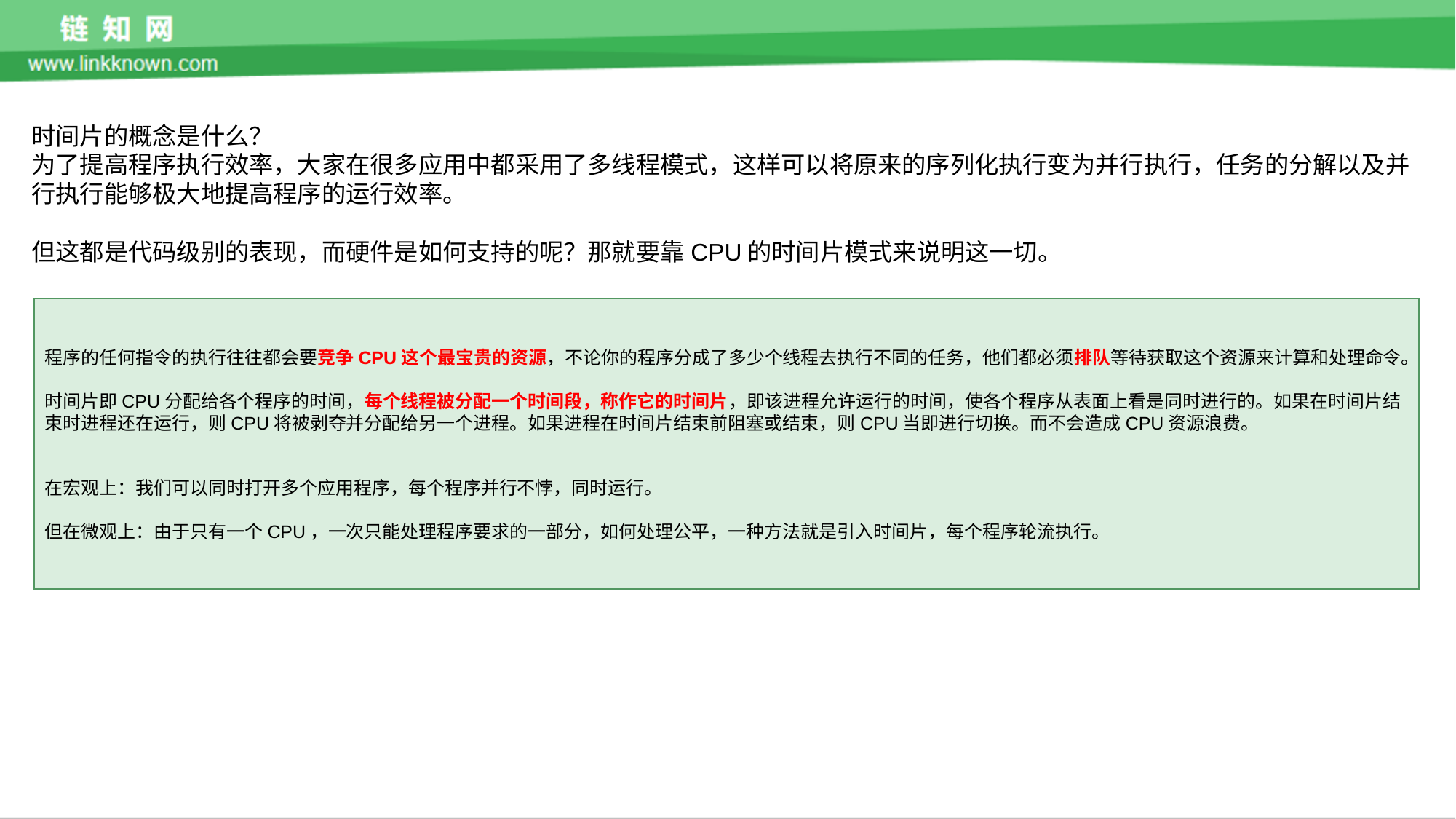

时间片的概念是什么？
为了提高程序执行效率，大家在很多应用中都采用了多线程模式，这样可以将原来的序列化执行变为并行执行，任务的分解以及并行执行能够极大地提高程序的运行效率。

但这都是代码级别的表现，而硬件是如何支持的呢？那就要靠CPU的时间片模式来说明这一切。
程序的任何指令的执行往往都会要竞争CPU这个最宝贵的资源，不论你的程序分成了多少个线程去执行不同的任务，他们都必须排队等待获取这个资源来计算和处理命令。

时间片即CPU分配给各个程序的时间，每个线程被分配一个时间段，称作它的时间片，即该进程允许运行的时间，使各个程序从表面上看是同时进行的。如果在时间片结束时进程还在运行，则CPU将被剥夺并分配给另一个进程。如果进程在时间片结束前阻塞或结束，则CPU当即进行切换。而不会造成CPU资源浪费。

在宏观上：我们可以同时打开多个应用程序，每个程序并行不悖，同时运行。

但在微观上：由于只有一个CPU，一次只能处理程序要求的一部分，如何处理公平，一种方法就是引入时间片，每个程序轮流执行。